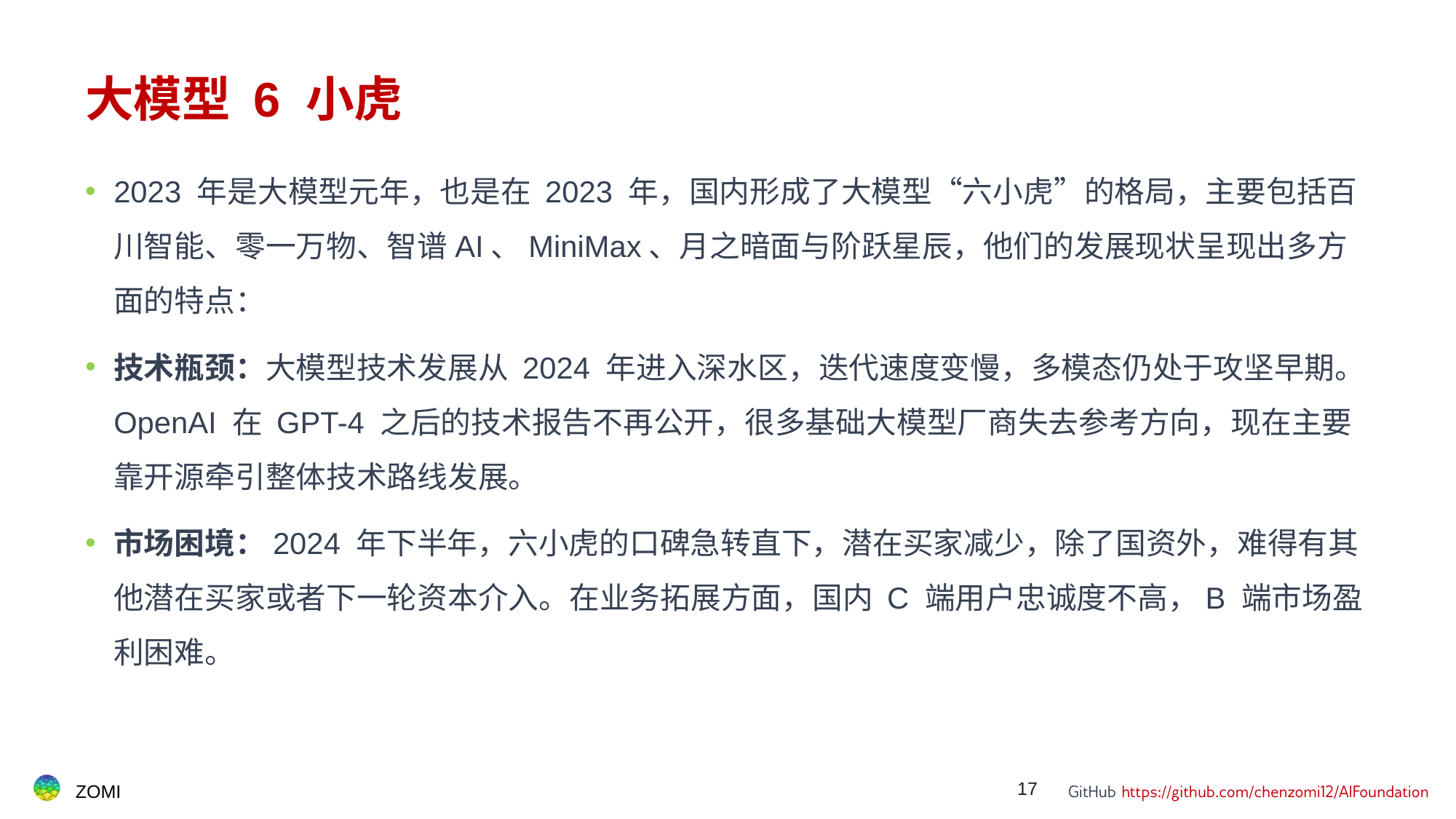

# 大模型 6 小虎
2023 年是大模型元年，也是在 2023 年，国内形成了大模型“六小虎”的格局，主要包括百川智能、零一万物、智谱AI、MiniMax、月之暗面与阶跃星辰，他们的发展现状呈现出多方面的特点：
技术瓶颈：大模型技术发展从 2024 年进入深水区，迭代速度变慢，多模态仍处于攻坚早期。OpenAI 在 GPT-4 之后的技术报告不再公开，很多基础大模型厂商失去参考方向，现在主要靠开源牵引整体技术路线发展。
市场困境：2024 年下半年，六小虎的口碑急转直下，潜在买家减少，除了国资外，难得有其他潜在买家或者下一轮资本介入。在业务拓展方面，国内 C 端用户忠诚度不高，B 端市场盈利困难。